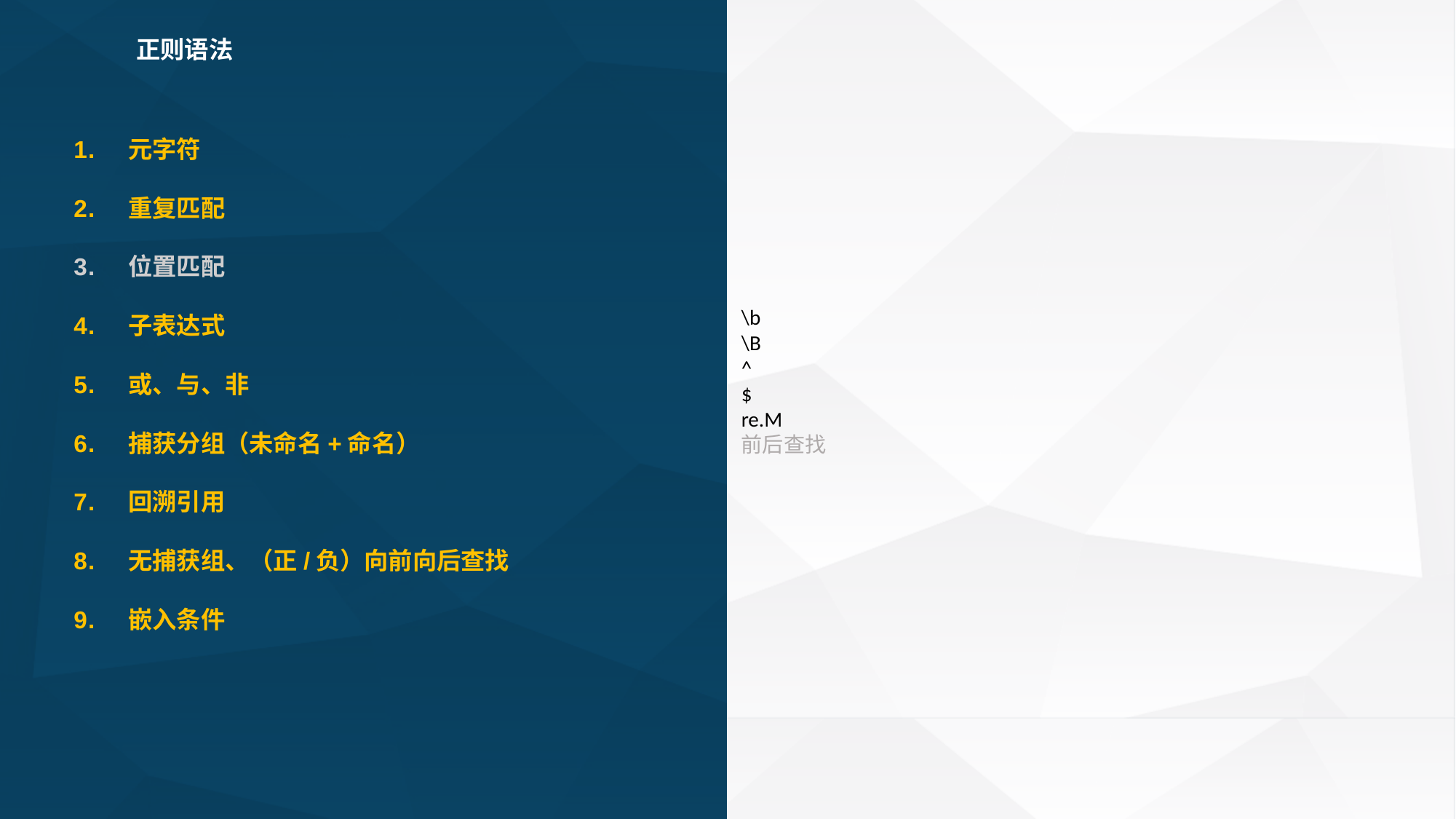

正则语法
\b
\B
^
$
re.M
前后查找
元字符
重复匹配
位置匹配
子表达式
或、与、非
捕获分组（未命名+命名）
回溯引用
无捕获组、（正/负）向前向后查找
嵌入条件